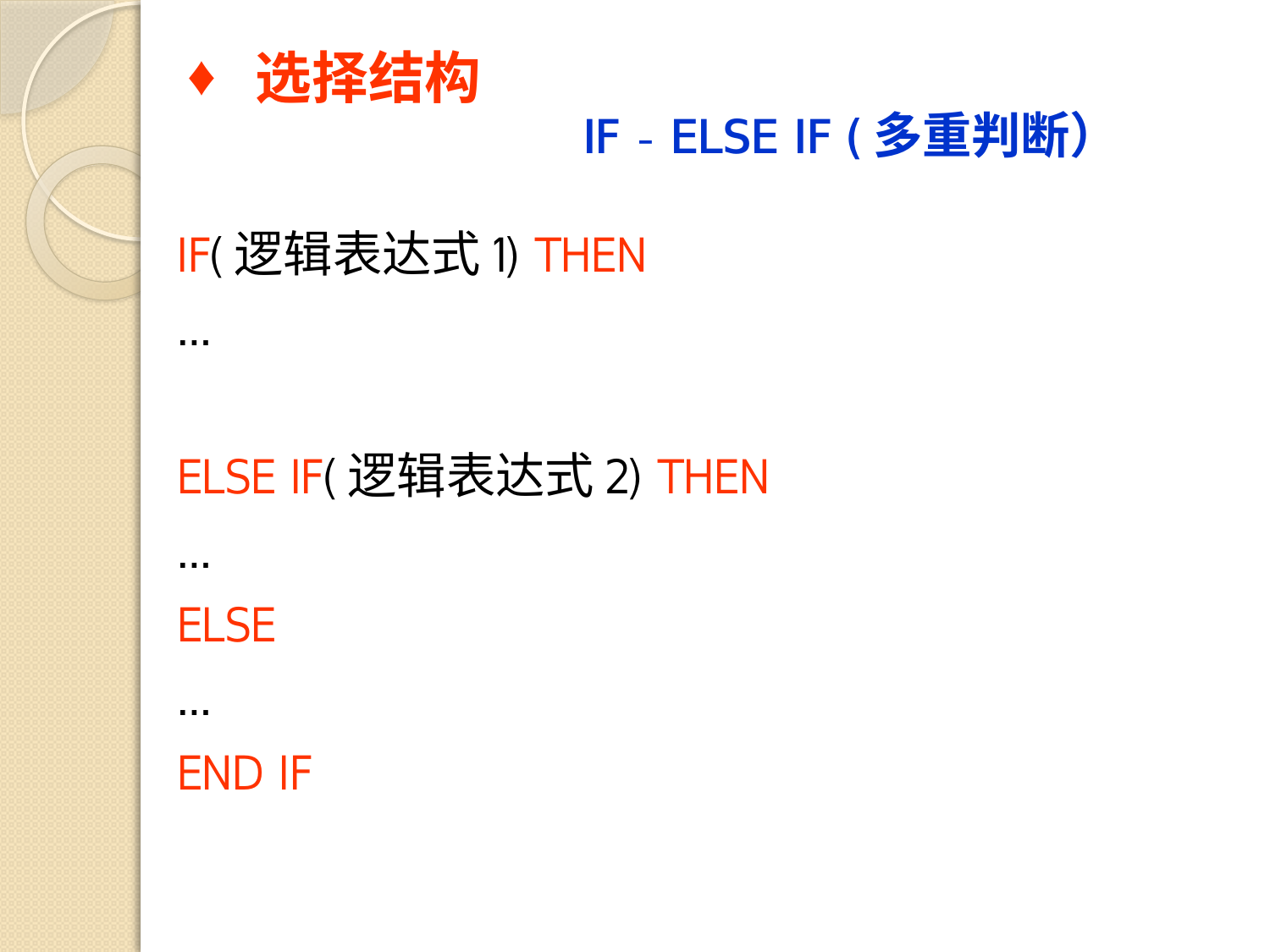

选择结构
 IF - ELSE IF (多重判断）
IF(逻辑表达式1) THEN
…

ELSE IF(逻辑表达式2) THEN
…
ELSE
…
END IF